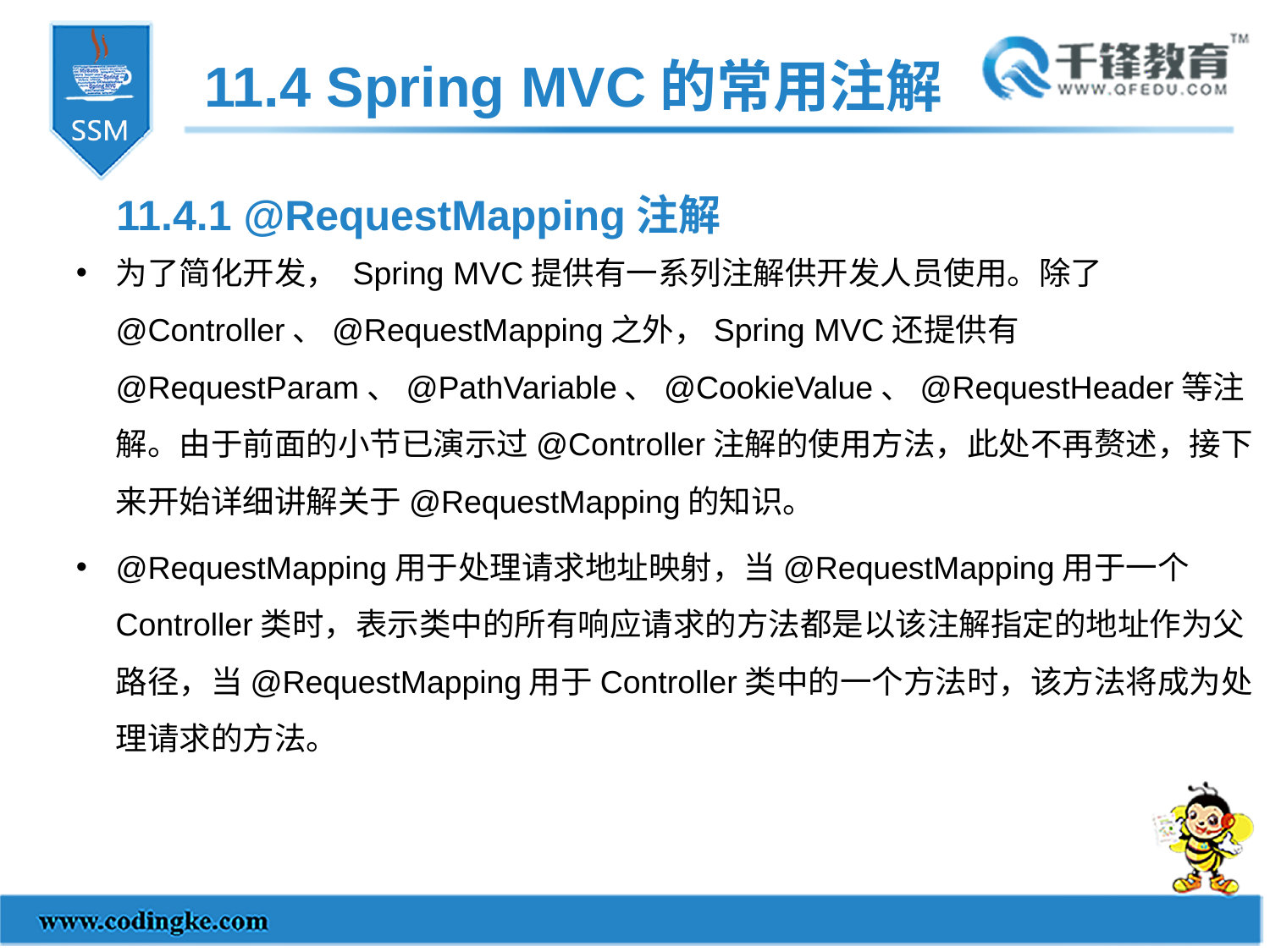

11.4 Spring MVC的常用注解
11.4.1 @RequestMapping注解
为了简化开发， Spring MVC提供有一系列注解供开发人员使用。除了@Controller、@RequestMapping之外，Spring MVC还提供有@RequestParam、@PathVariable、@CookieValue、@RequestHeader等注解。由于前面的小节已演示过@Controller注解的使用方法，此处不再赘述，接下来开始详细讲解关于@RequestMapping的知识。
@RequestMapping用于处理请求地址映射，当@RequestMapping用于一个Controller类时，表示类中的所有响应请求的方法都是以该注解指定的地址作为父路径，当@RequestMapping用于Controller类中的一个方法时，该方法将成为处理请求的方法。